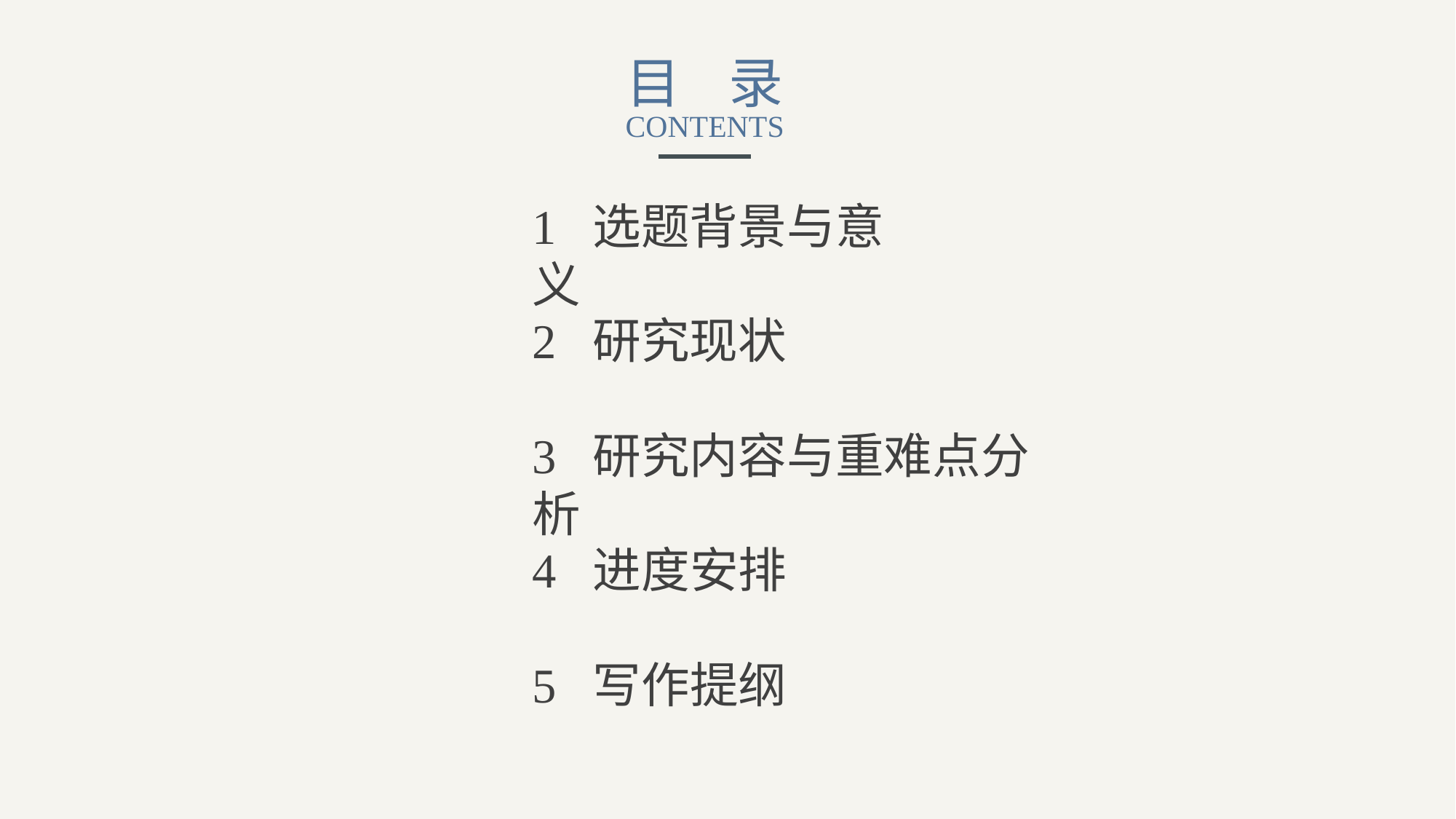

目    录
CONTENTS
1  选题背景与意义
2  研究现状
3  研究内容与重难点分析
4  进度安排
5  写作提纲